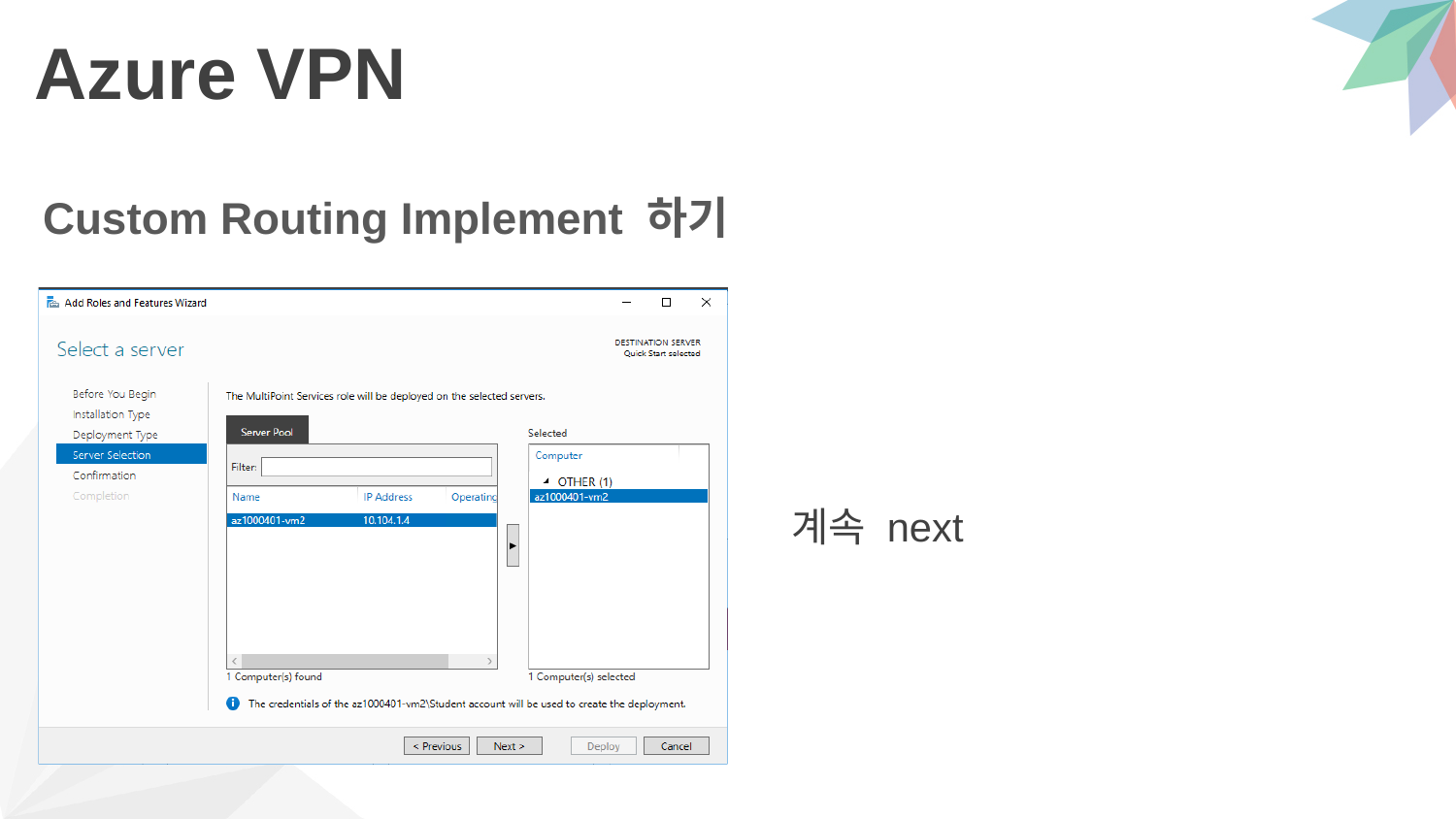

# Azure VPN
Custom Routing Implement 하기

계속 next